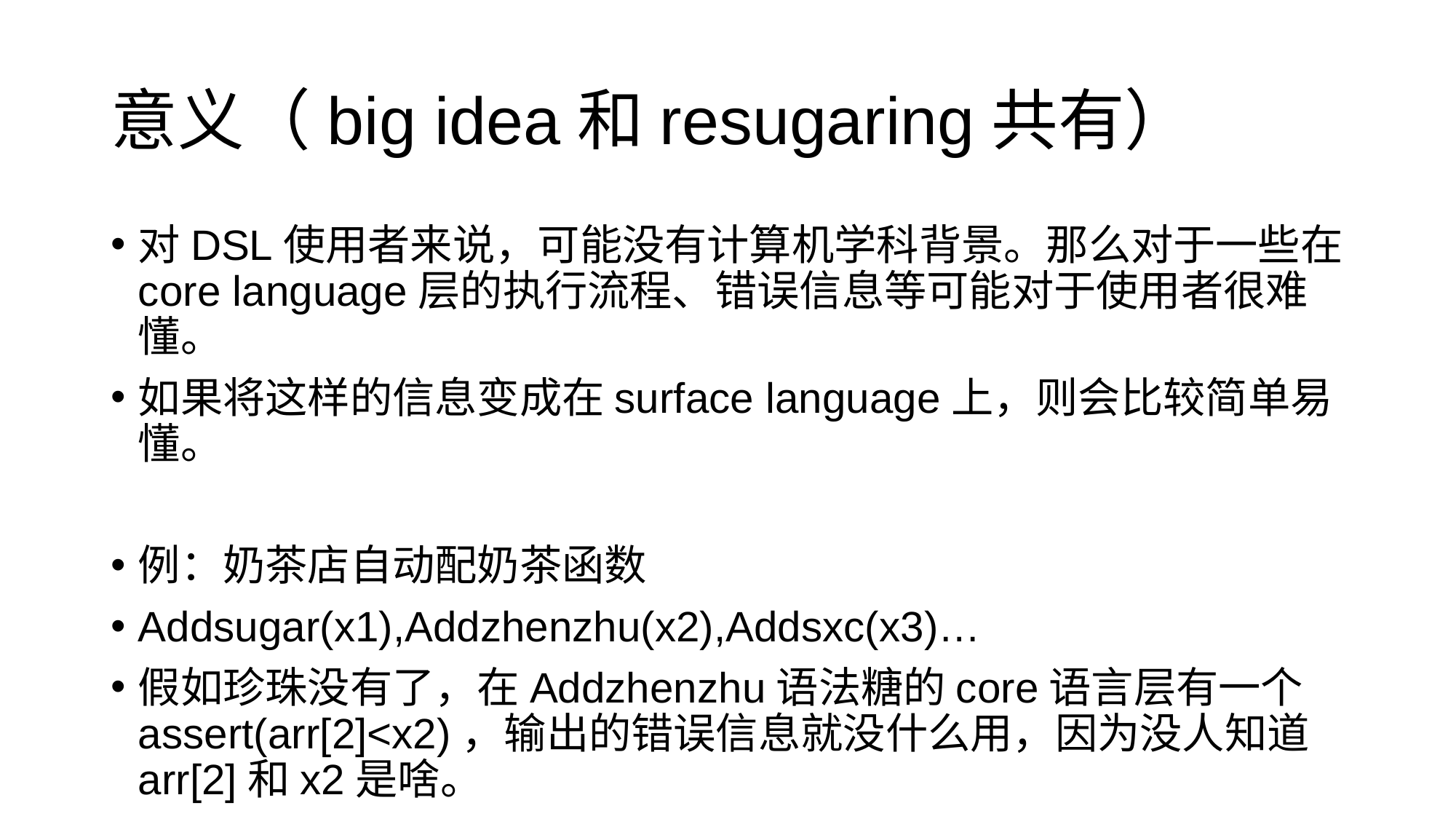

# 意义（big idea和resugaring共有）
对DSL使用者来说，可能没有计算机学科背景。那么对于一些在core language层的执行流程、错误信息等可能对于使用者很难懂。
如果将这样的信息变成在surface language上，则会比较简单易懂。

例：奶茶店自动配奶茶函数
Addsugar(x1),Addzhenzhu(x2),Addsxc(x3)…
假如珍珠没有了，在Addzhenzhu语法糖的core语言层有一个assert(arr[2]<x2)，输出的错误信息就没什么用，因为没人知道arr[2]和x2是啥。